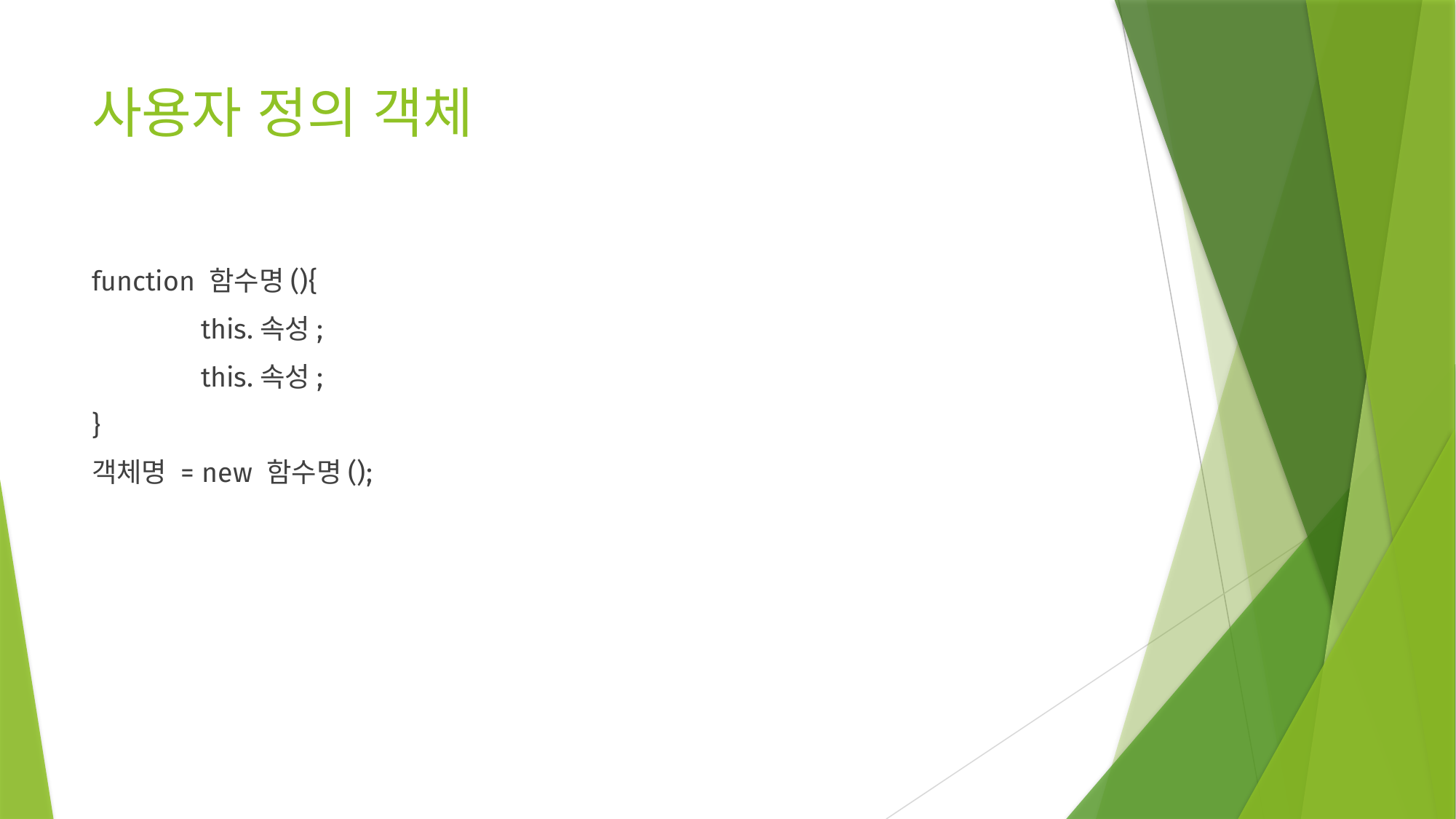

# 사용자 정의 객체
function 함수명(){
	this.속성;
	this.속성;
}
객체명 = new 함수명();